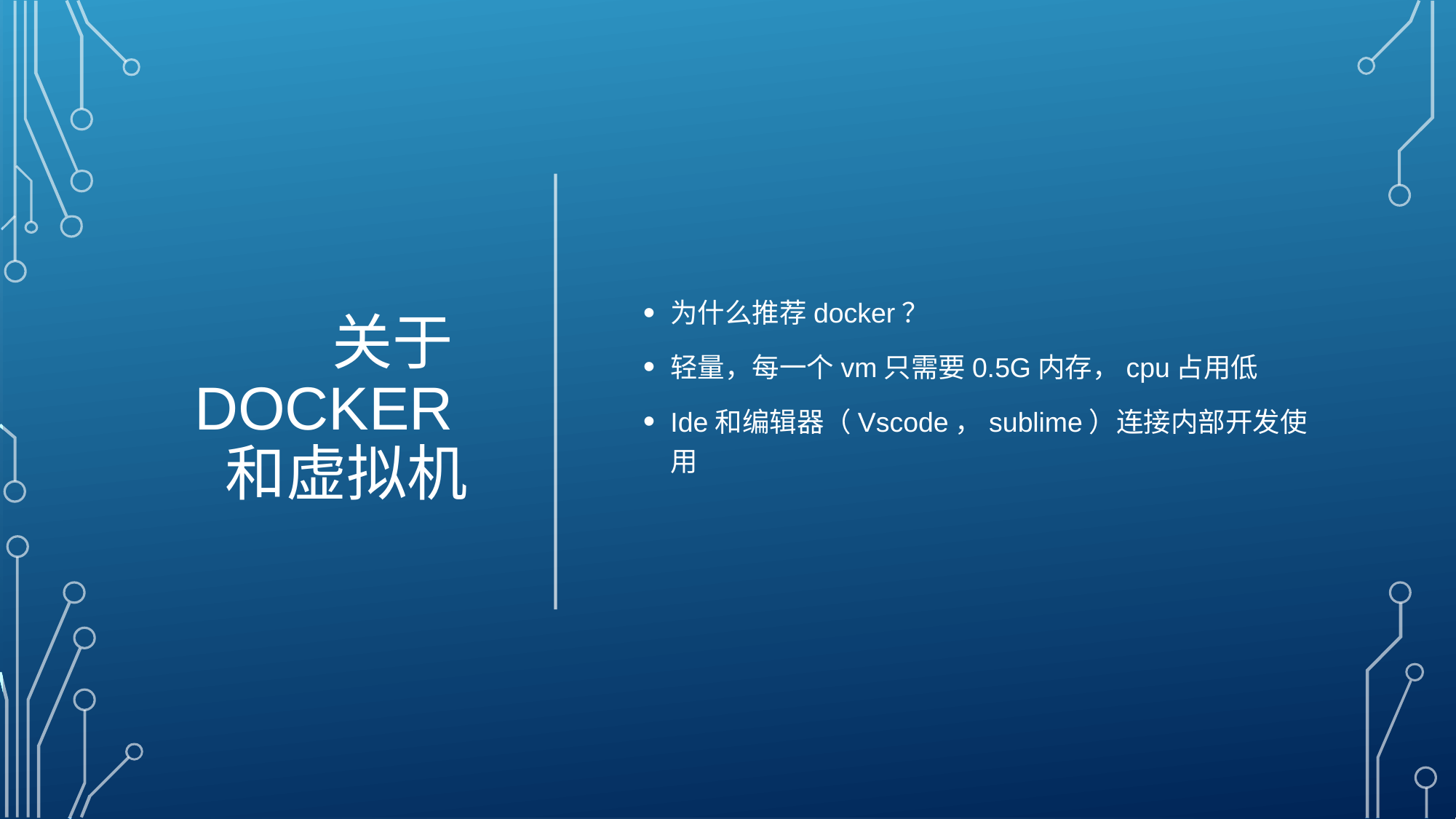

# 关于docker和虚拟机
为什么推荐docker？
轻量，每一个vm只需要0.5G内存，cpu占用低
Ide和编辑器（Vscode，sublime）连接内部开发使用